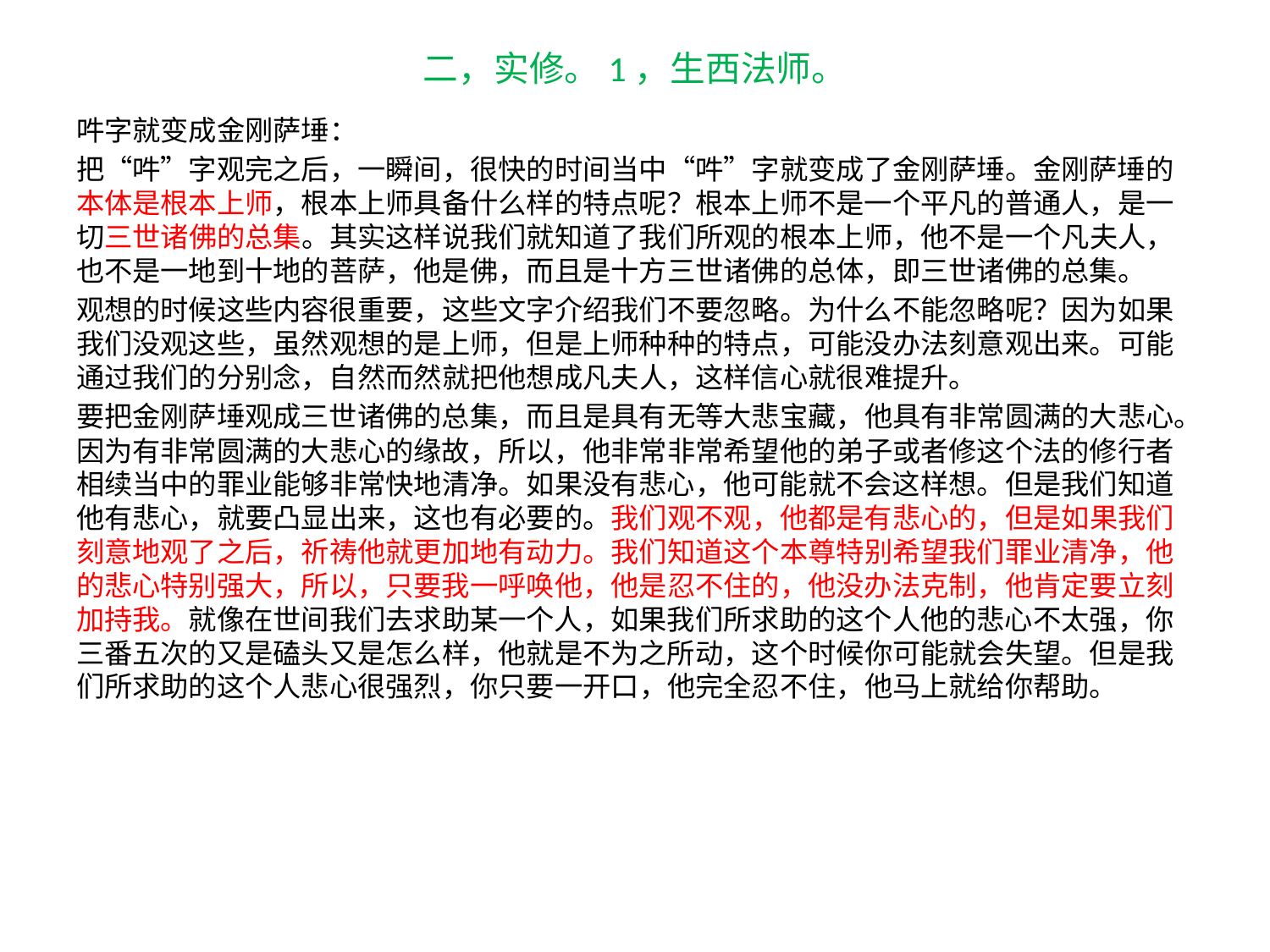

# 二，实修。1，生西法师。
吽字就变成金刚萨埵：
把“吽”字观完之后，一瞬间，很快的时间当中“吽”字就变成了金刚萨埵。金刚萨埵的本体是根本上师，根本上师具备什么样的特点呢？根本上师不是一个平凡的普通人，是一切三世诸佛的总集。其实这样说我们就知道了我们所观的根本上师，他不是一个凡夫人，也不是一地到十地的菩萨，他是佛，而且是十方三世诸佛的总体，即三世诸佛的总集。
观想的时候这些内容很重要，这些文字介绍我们不要忽略。为什么不能忽略呢？因为如果我们没观这些，虽然观想的是上师，但是上师种种的特点，可能没办法刻意观出来。可能通过我们的分别念，自然而然就把他想成凡夫人，这样信心就很难提升。
要把金刚萨埵观成三世诸佛的总集，而且是具有无等大悲宝藏，他具有非常圆满的大悲心。因为有非常圆满的大悲心的缘故，所以，他非常非常希望他的弟子或者修这个法的修行者相续当中的罪业能够非常快地清净。如果没有悲心，他可能就不会这样想。但是我们知道他有悲心，就要凸显出来，这也有必要的。我们观不观，他都是有悲心的，但是如果我们刻意地观了之后，祈祷他就更加地有动力。我们知道这个本尊特别希望我们罪业清净，他的悲心特别强大，所以，只要我一呼唤他，他是忍不住的，他没办法克制，他肯定要立刻加持我。就像在世间我们去求助某一个人，如果我们所求助的这个人他的悲心不太强，你三番五次的又是磕头又是怎么样，他就是不为之所动，这个时候你可能就会失望。但是我们所求助的这个人悲心很强烈，你只要一开口，他完全忍不住，他马上就给你帮助。